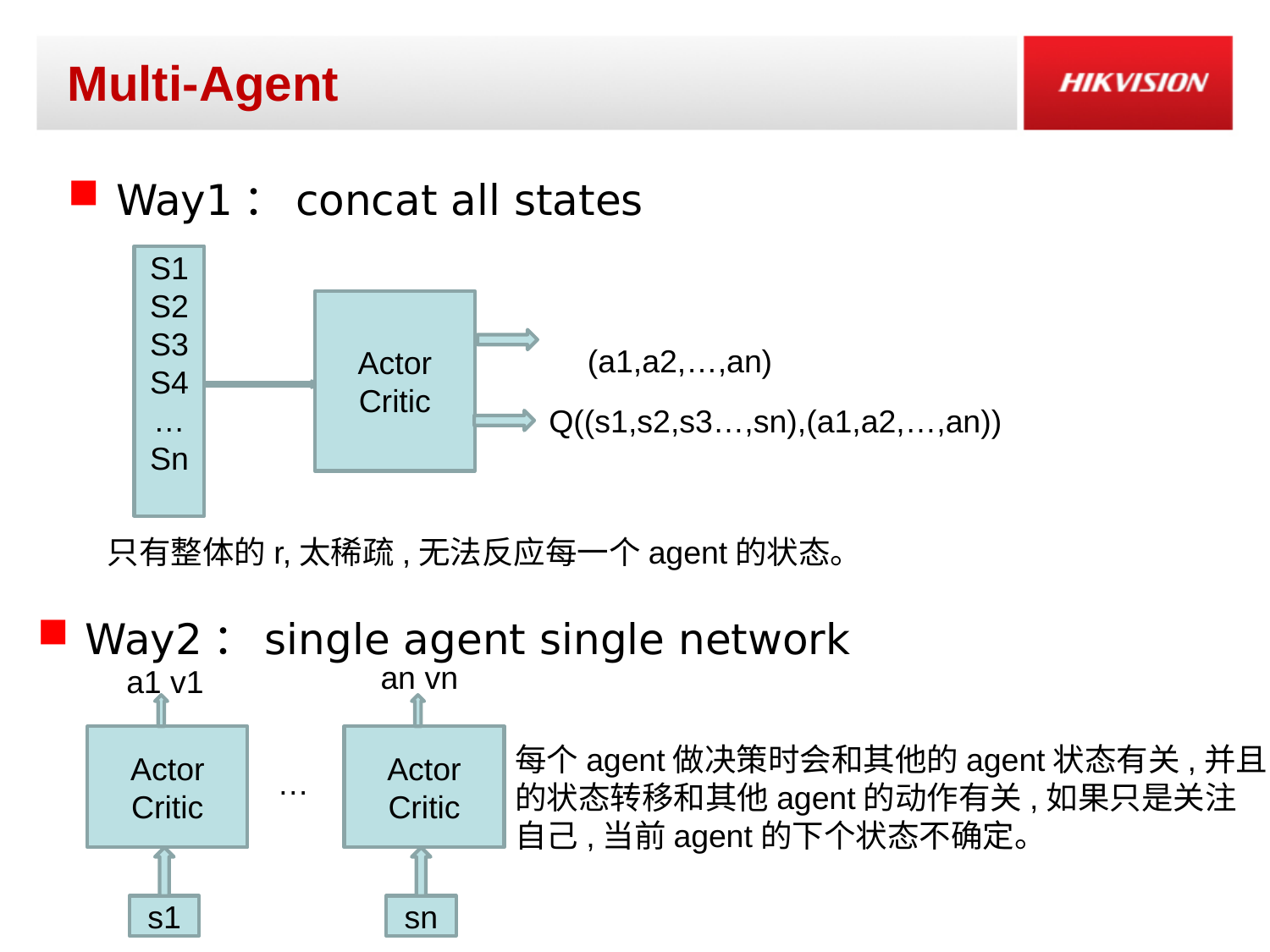

# Multi-Agent
Way1：concat all states
S1
S2
S3
S4
…
Sn

Actor
Critic

(a1,a2,…,an)

Q((s1,s2,s3…,sn),(a1,a2,…,an))

只有整体的r,太稀疏,无法反应每一个agent的状态。
Way2：single agent single network
an vn
a1 v1

Actor
Critic
Actor
Critic
每个agent做决策时会和其他的agent状态有关,并且s1
的状态转移和其他agent的动作有关,如果只是关注
自己,当前agent的下个状态不确定。
…

s1
sn